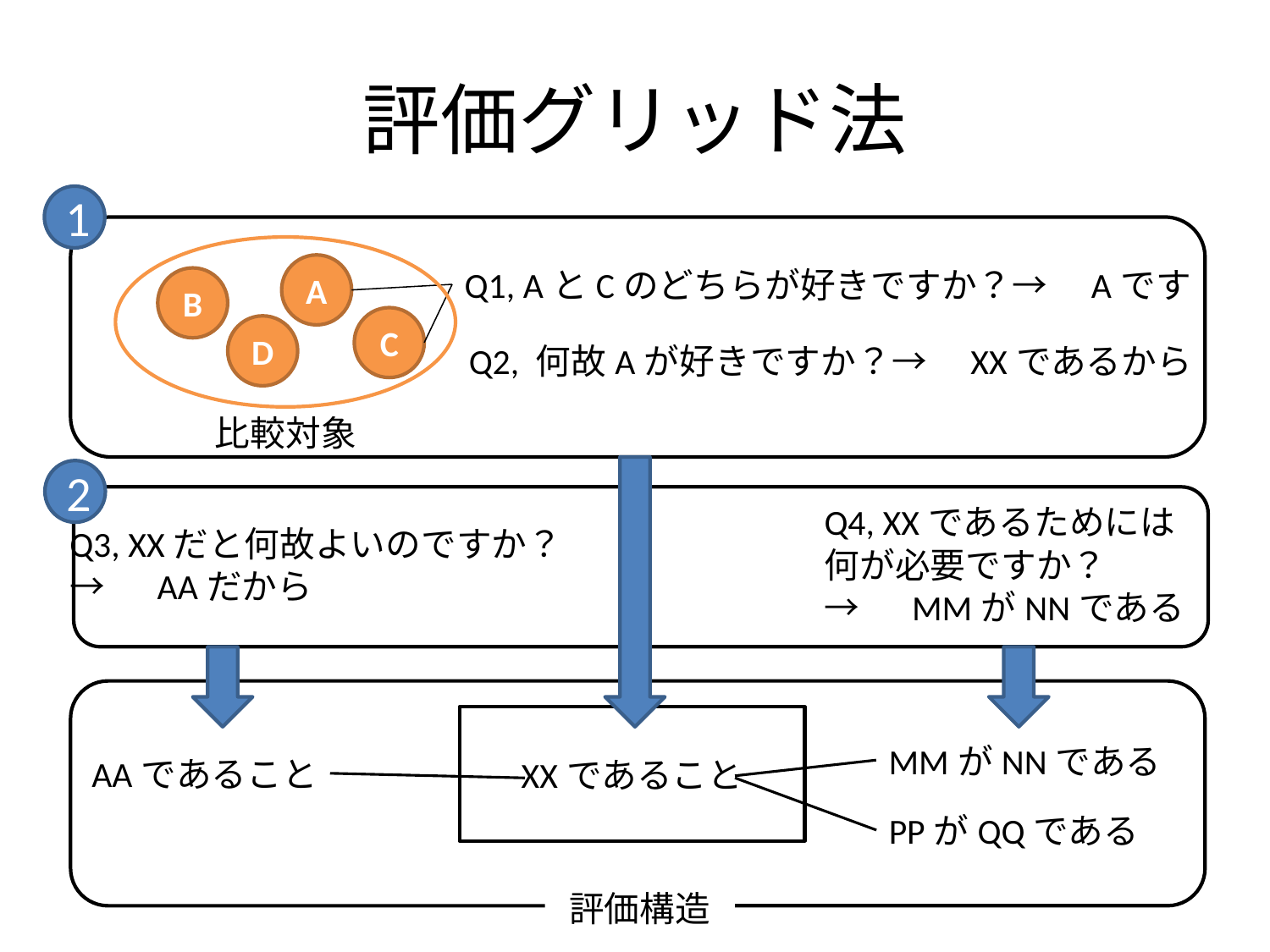

# 評価グリッド法
1

A
Q1, AとCのどちらが好きですか？→　Aです
B
C
D
Q2, 何故Aが好きですか？→　XXであるから
比較対象

2

Q4, XXであるためには
何が必要ですか？
→　MMがNNである
Q3, XXだと何故よいのですか？
→　AAだから

XXであること
MMがNNである
AAであること
PPがQQである
評価構造